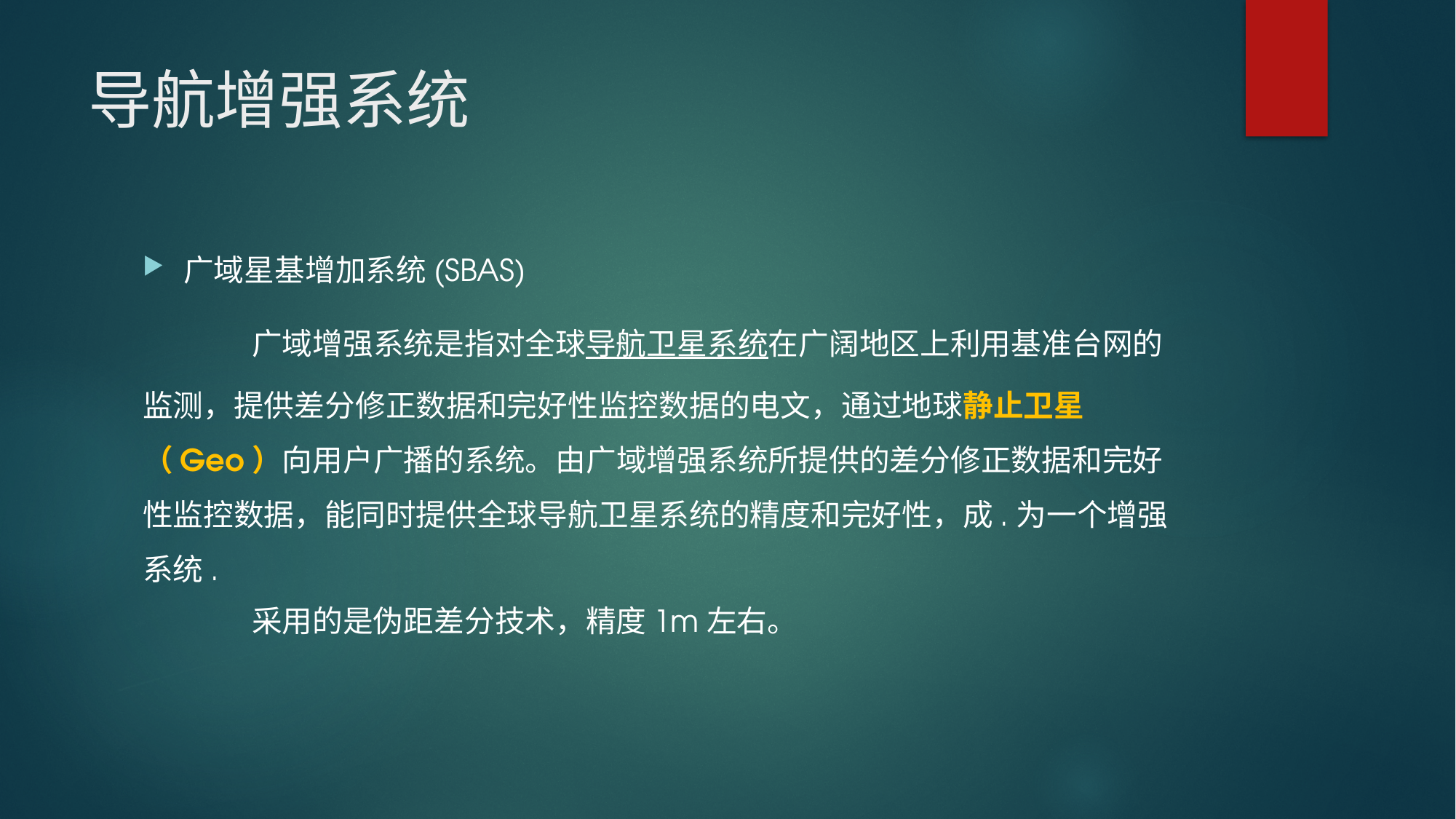

# 导航增强系统
广域星基增加系统(SBAS)
	广域增强系统是指对全球导航卫星系统在广阔地区上利用基准台网的监测，提供差分修正数据和完好性监控数据的电文，通过地球静止卫星（Geo）向用户广播的系统。由广域增强系统所提供的差分修正数据和完好性监控数据，能同时提供全球导航卫星系统的精度和完好性，成.为一个增强系统.
	采用的是伪距差分技术，精度1m左右。